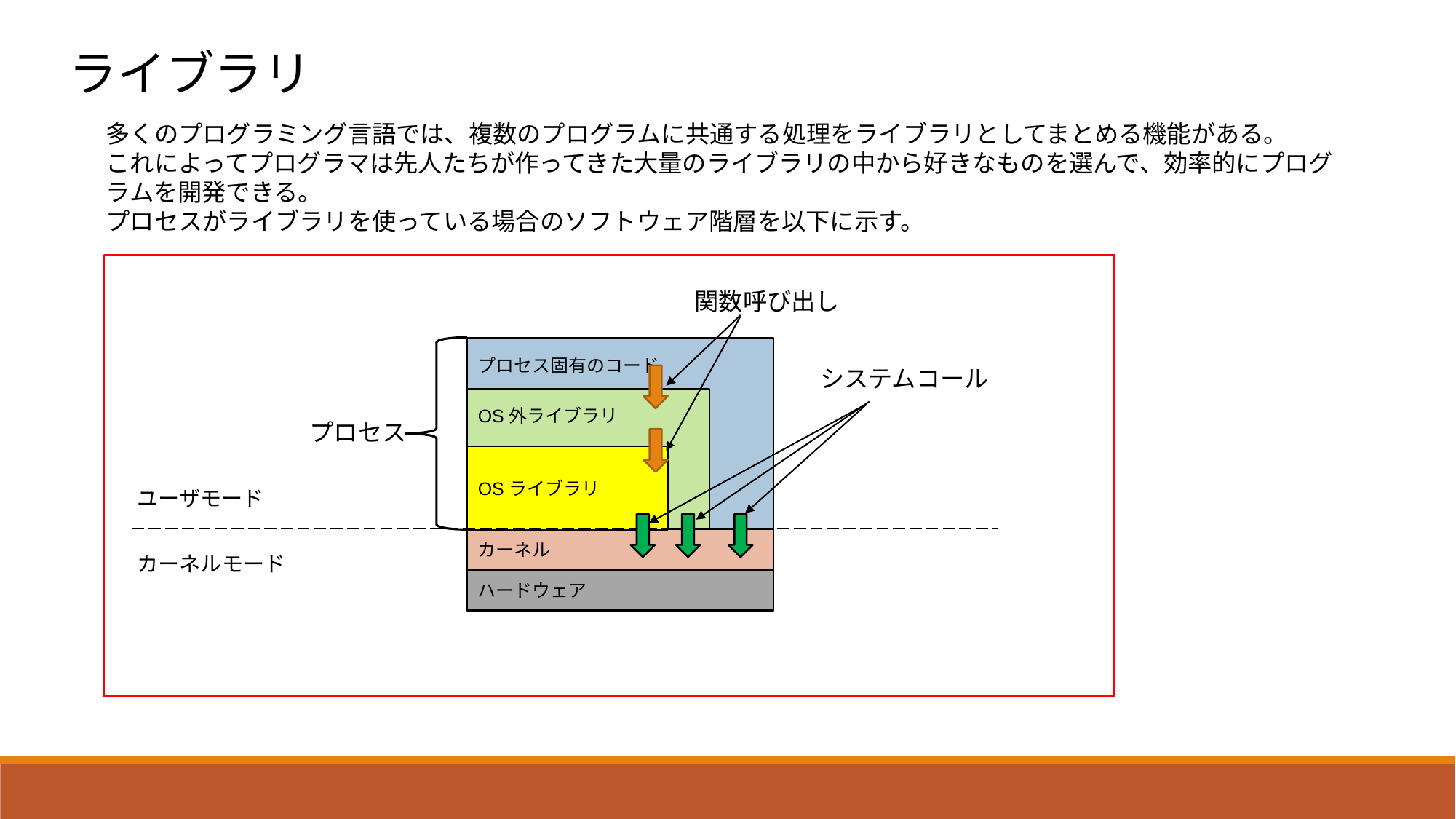

ライブラリ
多くのプログラミング言語では、複数のプログラムに共通する処理をライブラリとしてまとめる機能がある。
これによってプログラマは先人たちが作ってきた大量のライブラリの中から好きなものを選んで、効率的にプログラムを開発できる。
プロセスがライブラリを使っている場合のソフトウェア階層を以下に示す。

関数呼び出し

プロセス固有のコード

システムコール

OS外ライブラリ

プロセス

OSライブラリ
ユーザモード

カーネル
カーネルモード
ハードウェア